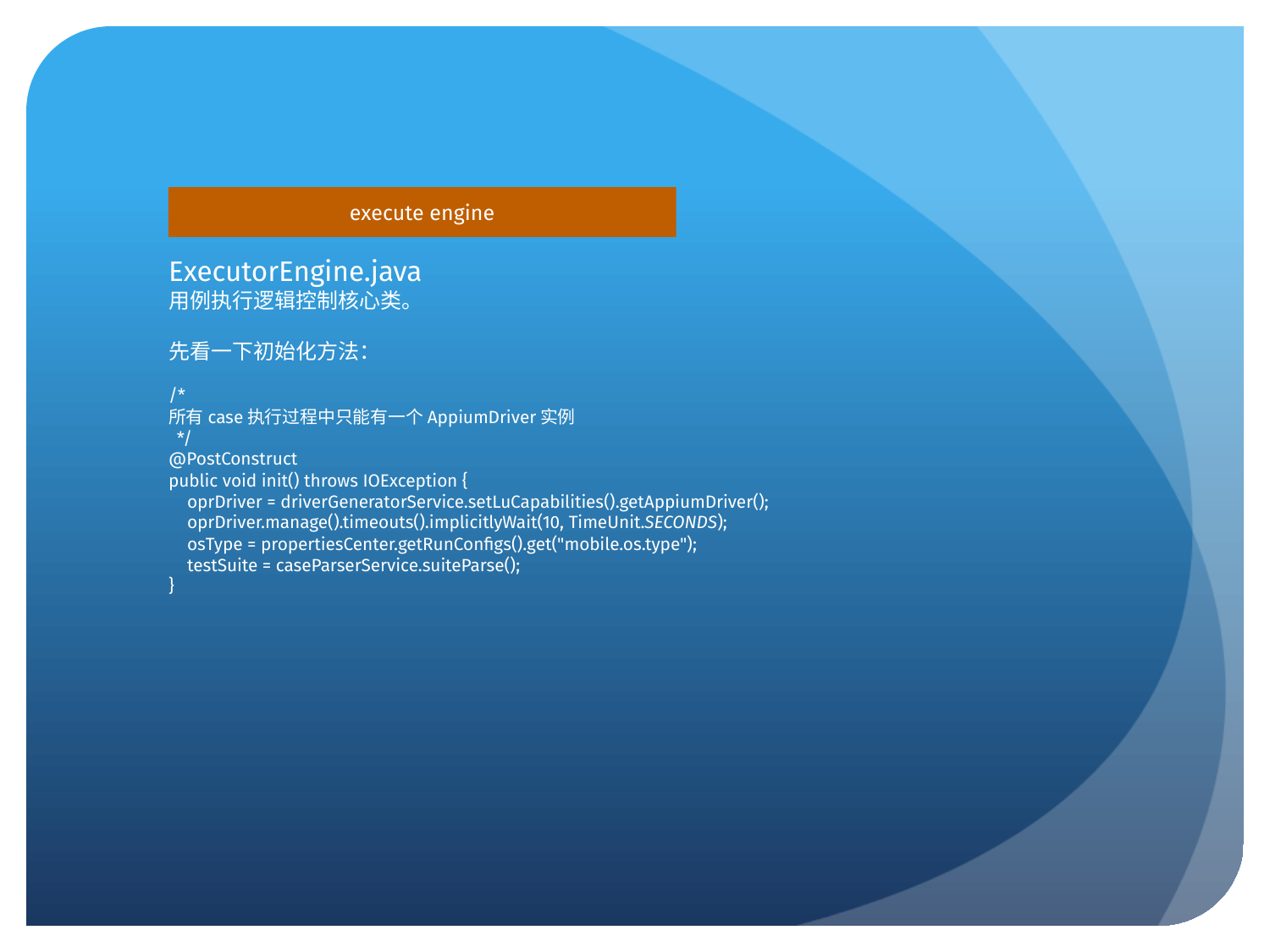

execute engine
ExecutorEngine.java
用例执行逻辑控制核心类。

先看一下初始化方法：

/*
所有case执行过程中只能有一个AppiumDriver实例
 */
@PostConstruct
public void init() throws IOException {
    oprDriver = driverGeneratorService.setLuCapabilities().getAppiumDriver();
    oprDriver.manage().timeouts().implicitlyWait(10, TimeUnit.SECONDS);
    osType = propertiesCenter.getRunConfigs().get("mobile.os.type");
    testSuite = caseParserService.suiteParse();
}